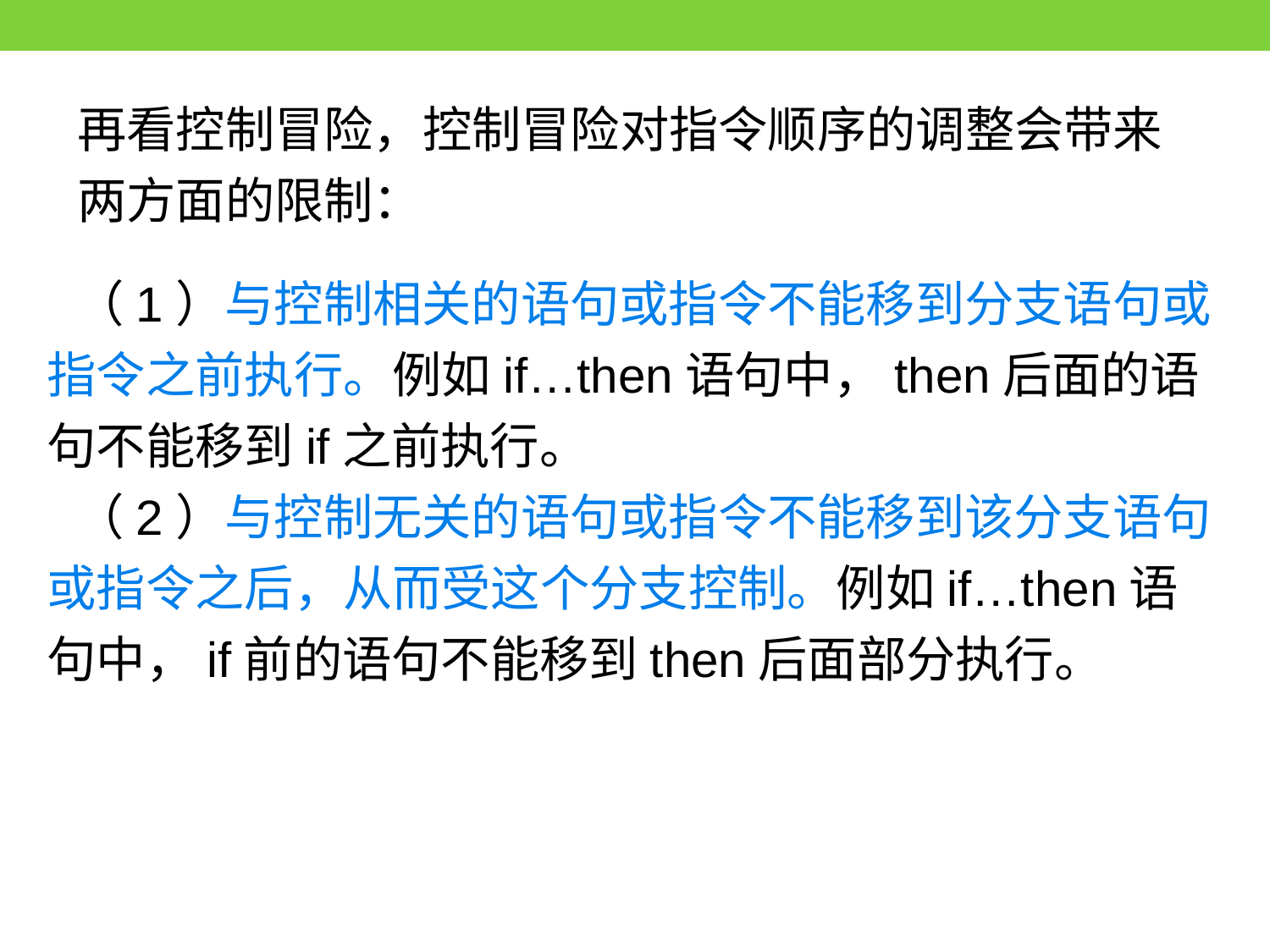

9
再看控制冒险，控制冒险对指令顺序的调整会带来两方面的限制：
（1）与控制相关的语句或指令不能移到分支语句或指令之前执行。例如if…then语句中，then后面的语句不能移到if之前执行。
（2）与控制无关的语句或指令不能移到该分支语句或指令之后，从而受这个分支控制。例如if…then语句中，if前的语句不能移到then后面部分执行。